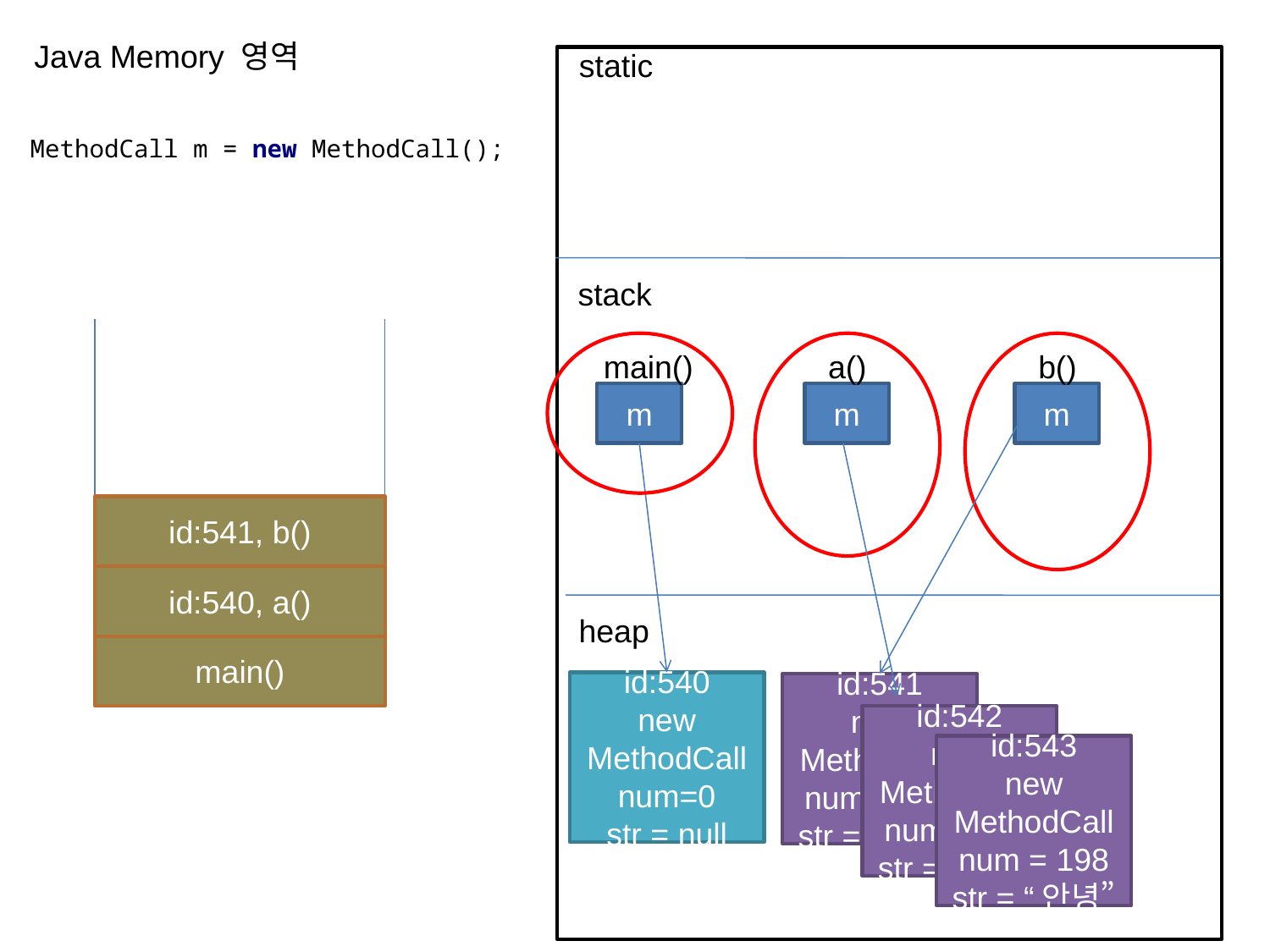

Java Memory 영역
static

MethodCall m = new MethodCall();
stack

main()
a()
b()
m
m
m
id:541, b()
id:540, a()
heap
main()
id:540
new
MethodCall
num=0
str = null
id:541
new
MethodCall
num = 198
str = “안녕”
id:542
new
MethodCall
num = 198
str = “안녕”
id:543
new
MethodCall
num = 198
str = “안녕”